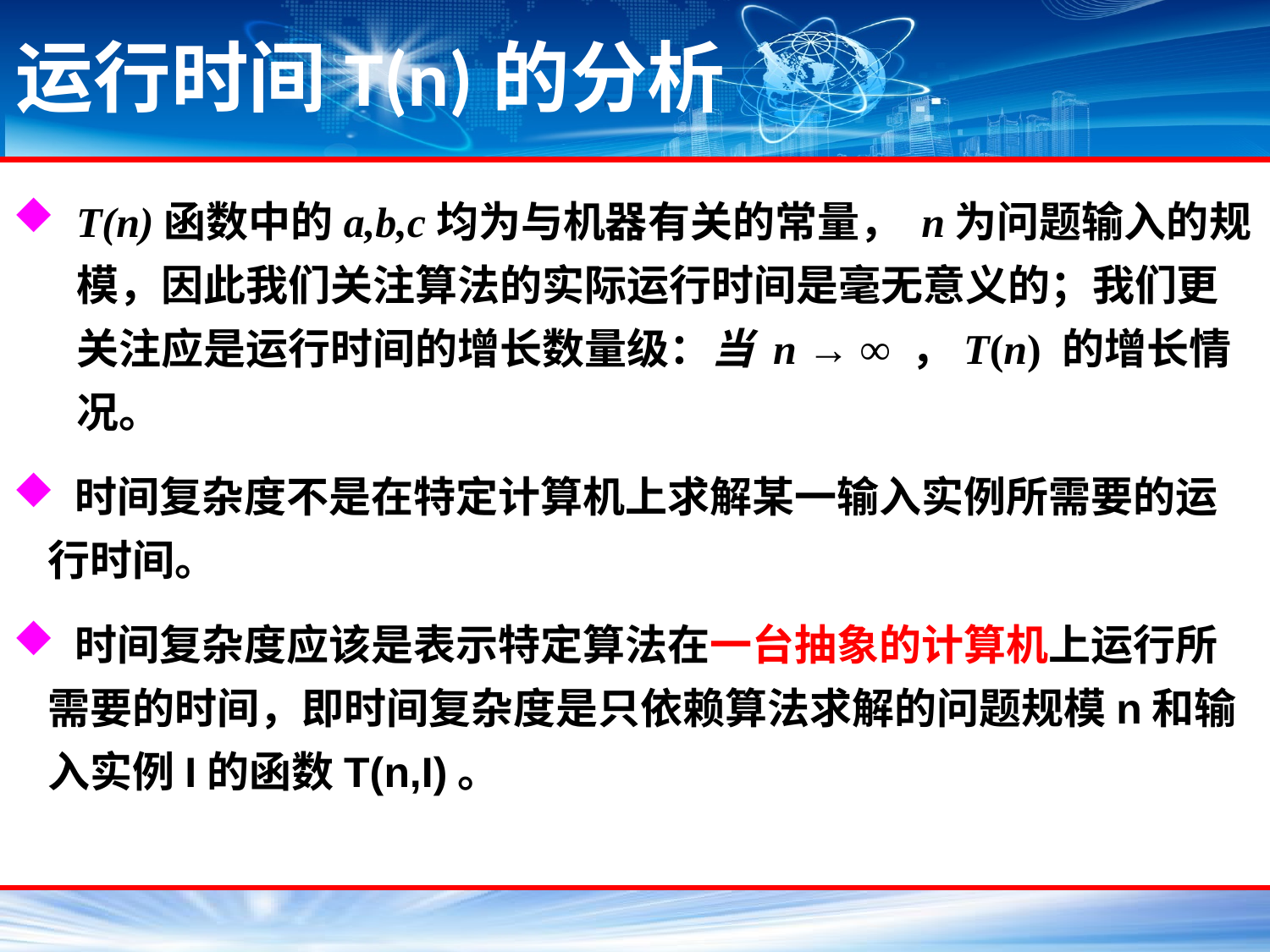

# 运行时间T(n)的分析
T(n)函数中的a,b,c均为与机器有关的常量， n为问题输入的规模，因此我们关注算法的实际运行时间是毫无意义的；我们更关注应是运行时间的增长数量级：当 n → ∞ ，T(n) 的增长情况。
 时间复杂度不是在特定计算机上求解某一输入实例所需要的运行时间。
 时间复杂度应该是表示特定算法在一台抽象的计算机上运行所需要的时间，即时间复杂度是只依赖算法求解的问题规模n和输入实例I的函数T(n,I)。